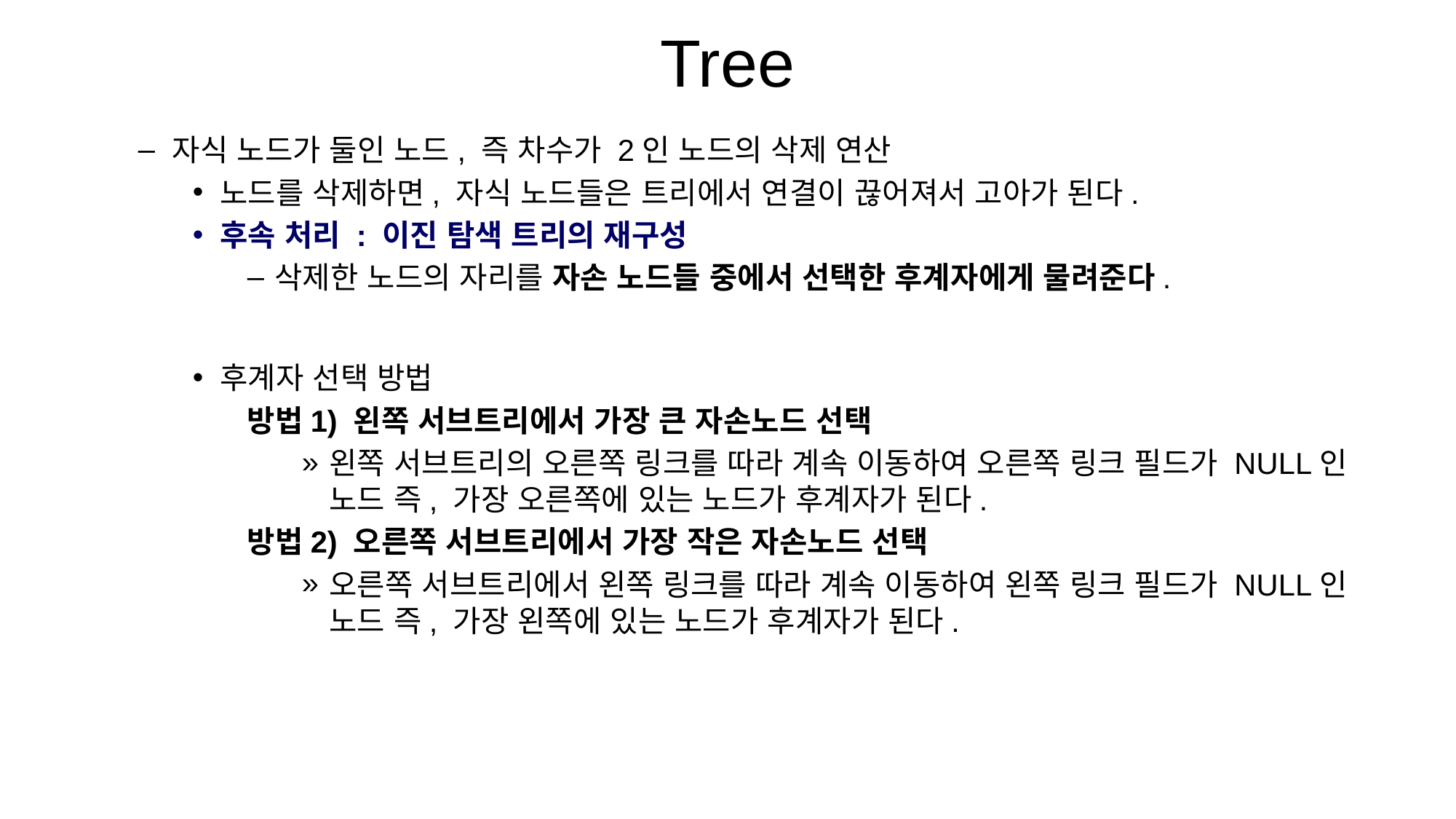

# Tree
자식 노드가 둘인 노드, 즉 차수가 2인 노드의 삭제 연산
노드를 삭제하면, 자식 노드들은 트리에서 연결이 끊어져서 고아가 된다.
후속 처리 : 이진 탐색 트리의 재구성
삭제한 노드의 자리를 자손 노드들 중에서 선택한 후계자에게 물려준다.

후계자 선택 방법
방법1) 왼쪽 서브트리에서 가장 큰 자손노드 선택
왼쪽 서브트리의 오른쪽 링크를 따라 계속 이동하여 오른쪽 링크 필드가 NULL인 노드 즉, 가장 오른쪽에 있는 노드가 후계자가 된다.
방법2) 오른쪽 서브트리에서 가장 작은 자손노드 선택
오른쪽 서브트리에서 왼쪽 링크를 따라 계속 이동하여 왼쪽 링크 필드가 NULL인 노드 즉, 가장 왼쪽에 있는 노드가 후계자가 된다.